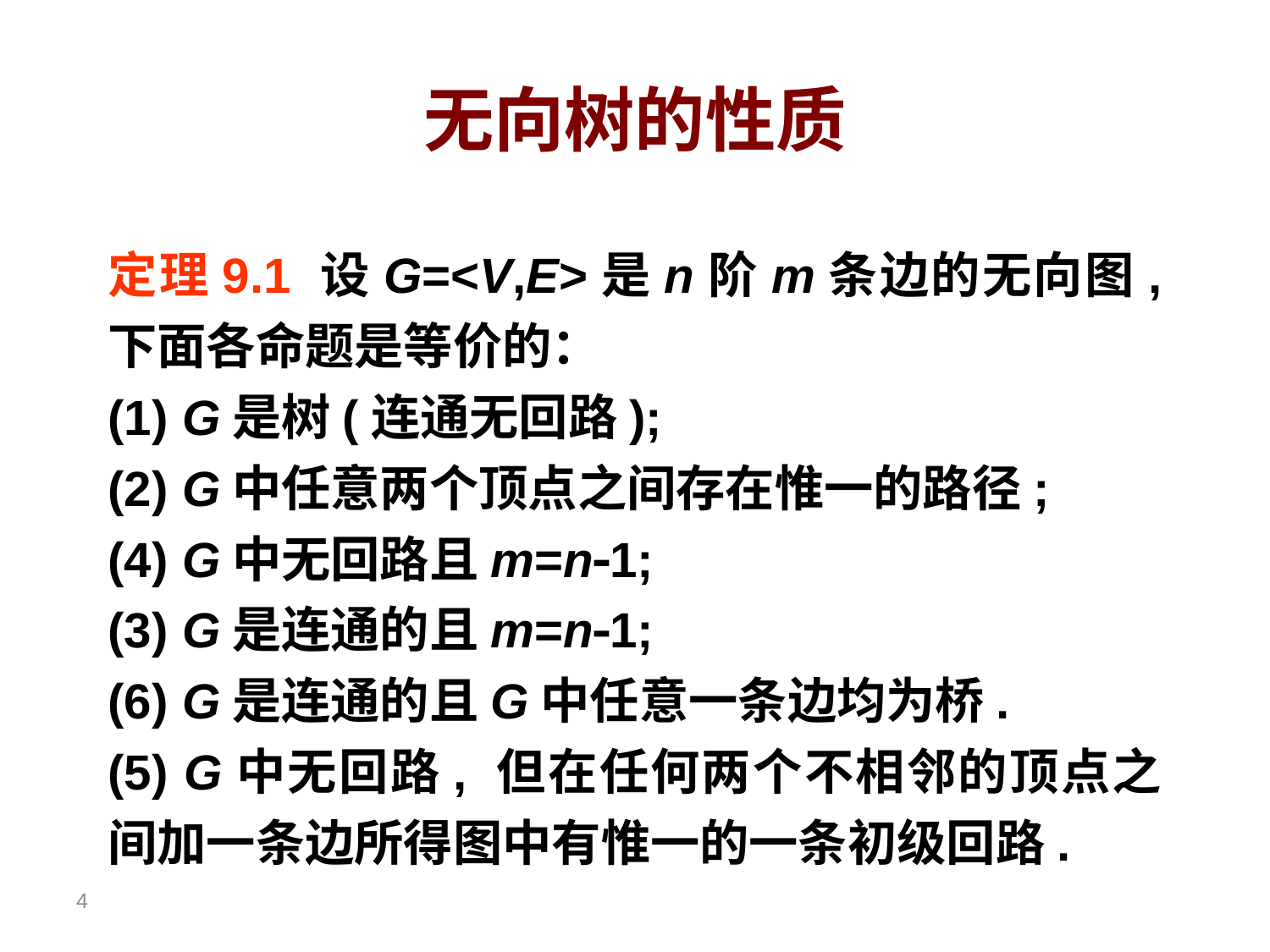

# 无向树的性质
定理9.1 设G=<V,E>是n阶m条边的无向图, 下面各命题是等价的：
(1) G是树(连通无回路);
(2) G中任意两个顶点之间存在惟一的路径;
(4) G中无回路且m=n−1;
(3) G是连通的且m=n−1;
(6) G是连通的且G中任意一条边均为桥.
(5) G中无回路, 但在任何两个不相邻的顶点之间加一条边所得图中有惟一的一条初级回路.
4